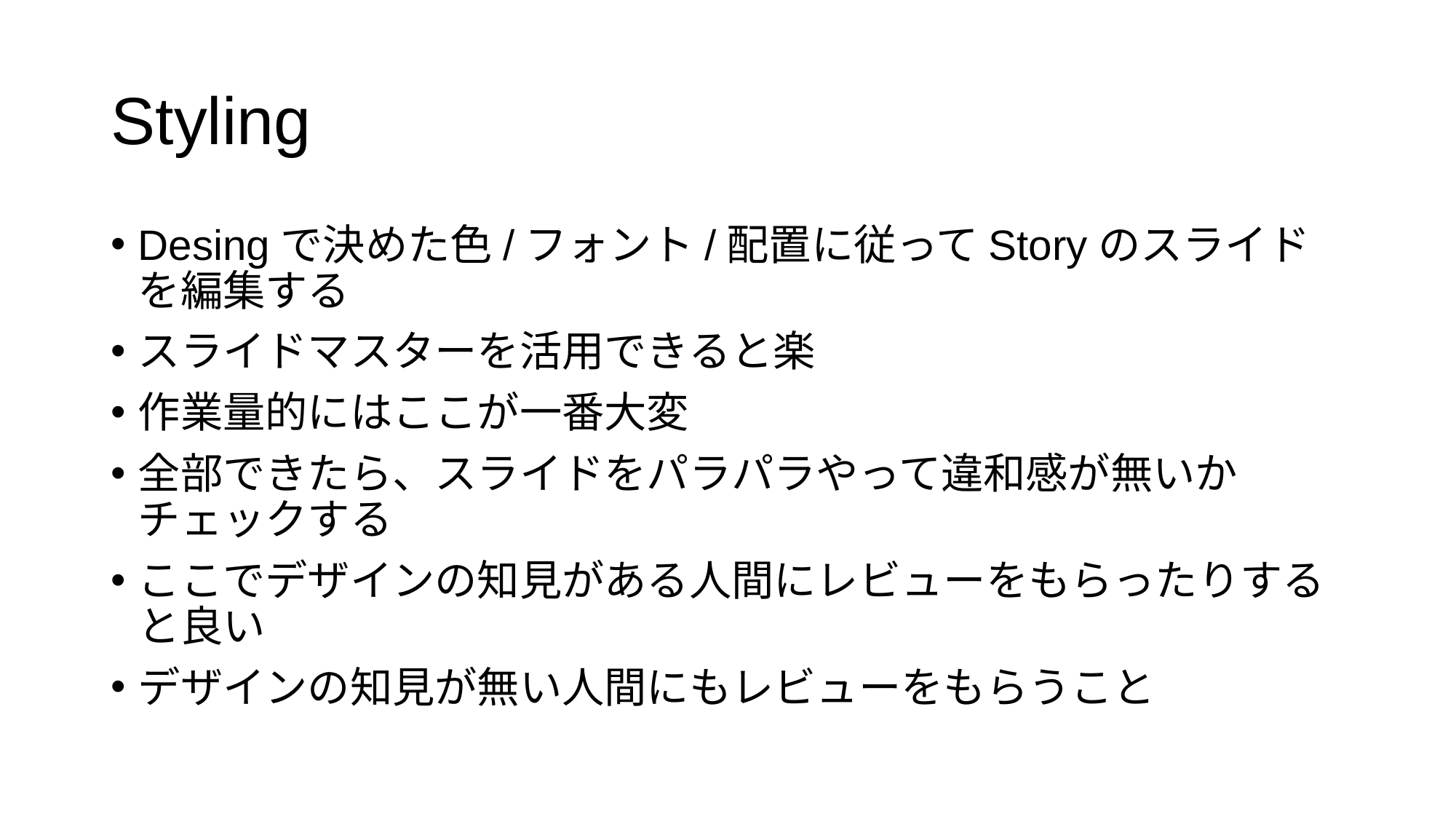

# Styling
Desingで決めた色/フォント/配置に従ってStoryのスライドを編集する
スライドマスターを活用できると楽
作業量的にはここが一番大変
全部できたら、スライドをパラパラやって違和感が無いかチェックする
ここでデザインの知見がある人間にレビューをもらったりすると良い
デザインの知見が無い人間にもレビューをもらうこと